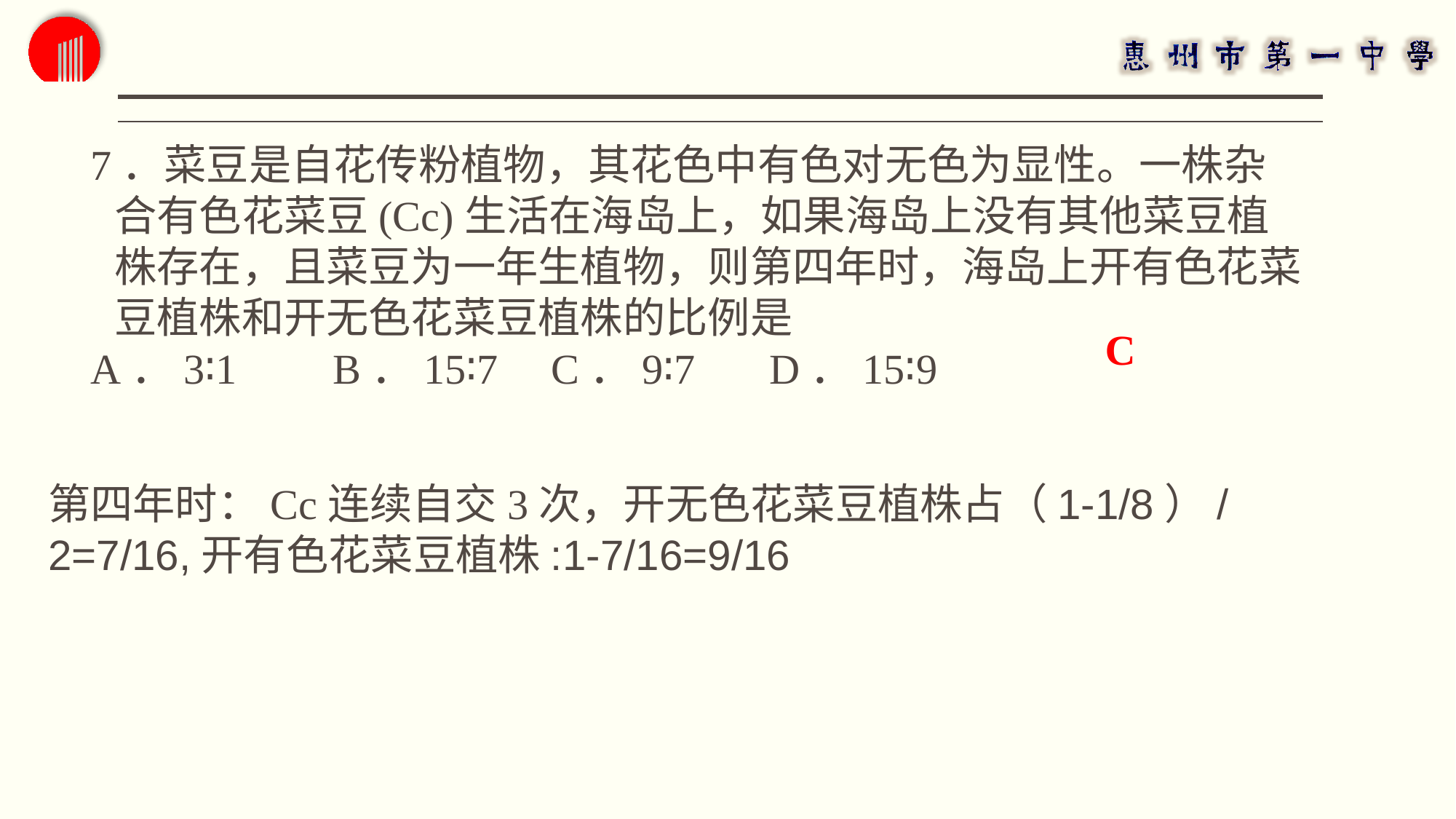

7．菜豆是自花传粉植物，其花色中有色对无色为显性。一株杂合有色花菜豆(Cc)生活在海岛上，如果海岛上没有其他菜豆植株存在，且菜豆为一年生植物，则第四年时，海岛上开有色花菜豆植株和开无色花菜豆植株的比例是
A．3∶1	B．15∶7	C．9∶7	D．15∶9
C
第四年时：Cc连续自交3次，开无色花菜豆植株占（1-1/8）/2=7/16,开有色花菜豆植株:1-7/16=9/16